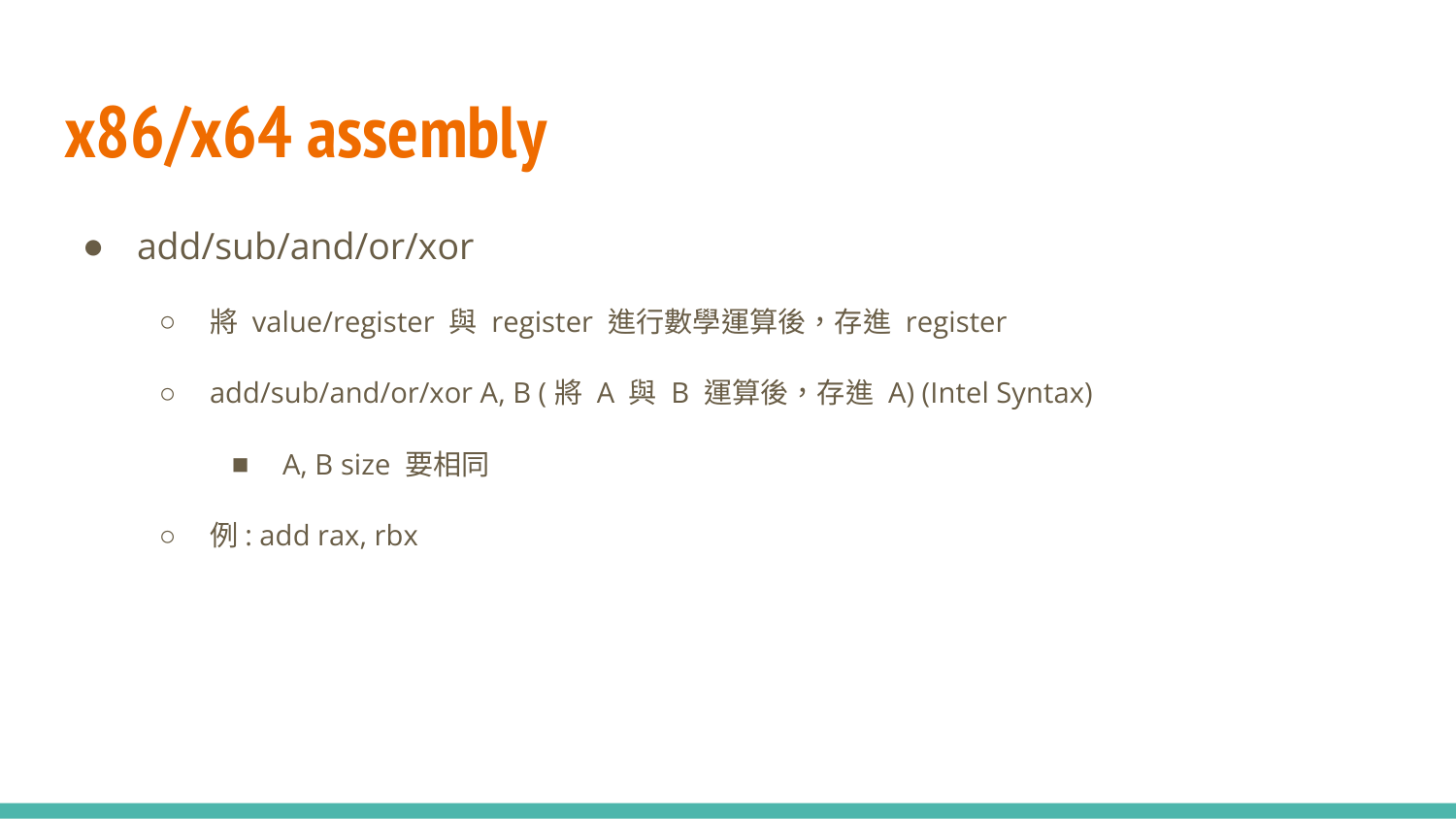

# x86/x64 assembly
add/sub/and/or/xor
將 value/register 與 register 進行數學運算後，存進 register
add/sub/and/or/xor A, B (將 A 與 B 運算後，存進 A) (Intel Syntax)
A, B size 要相同
例: add rax, rbx